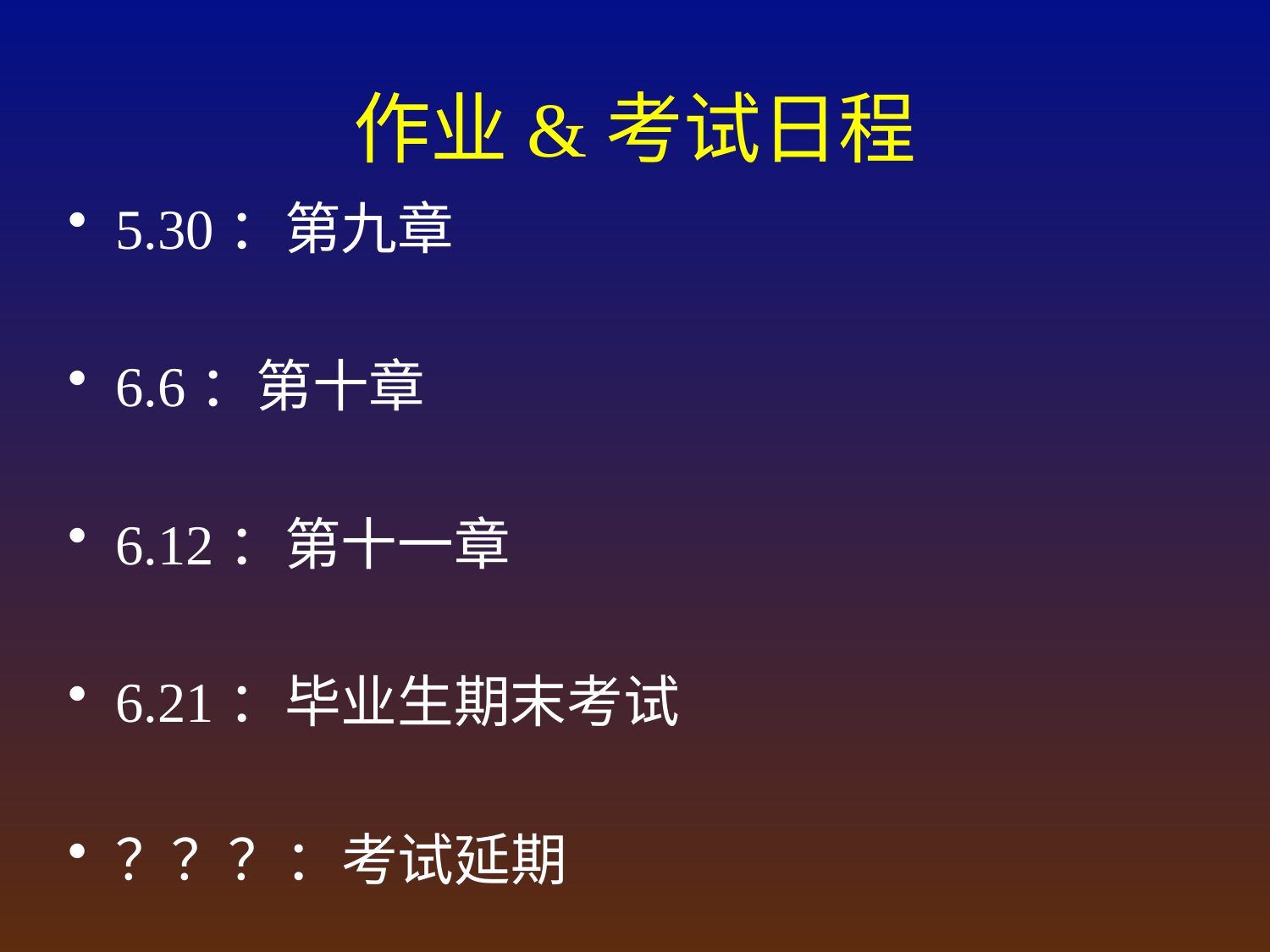

# 作业&考试日程
5.30：第九章

6.6：第十章

6.12：第十一章

6.21：毕业生期末考试

？？？：考试延期